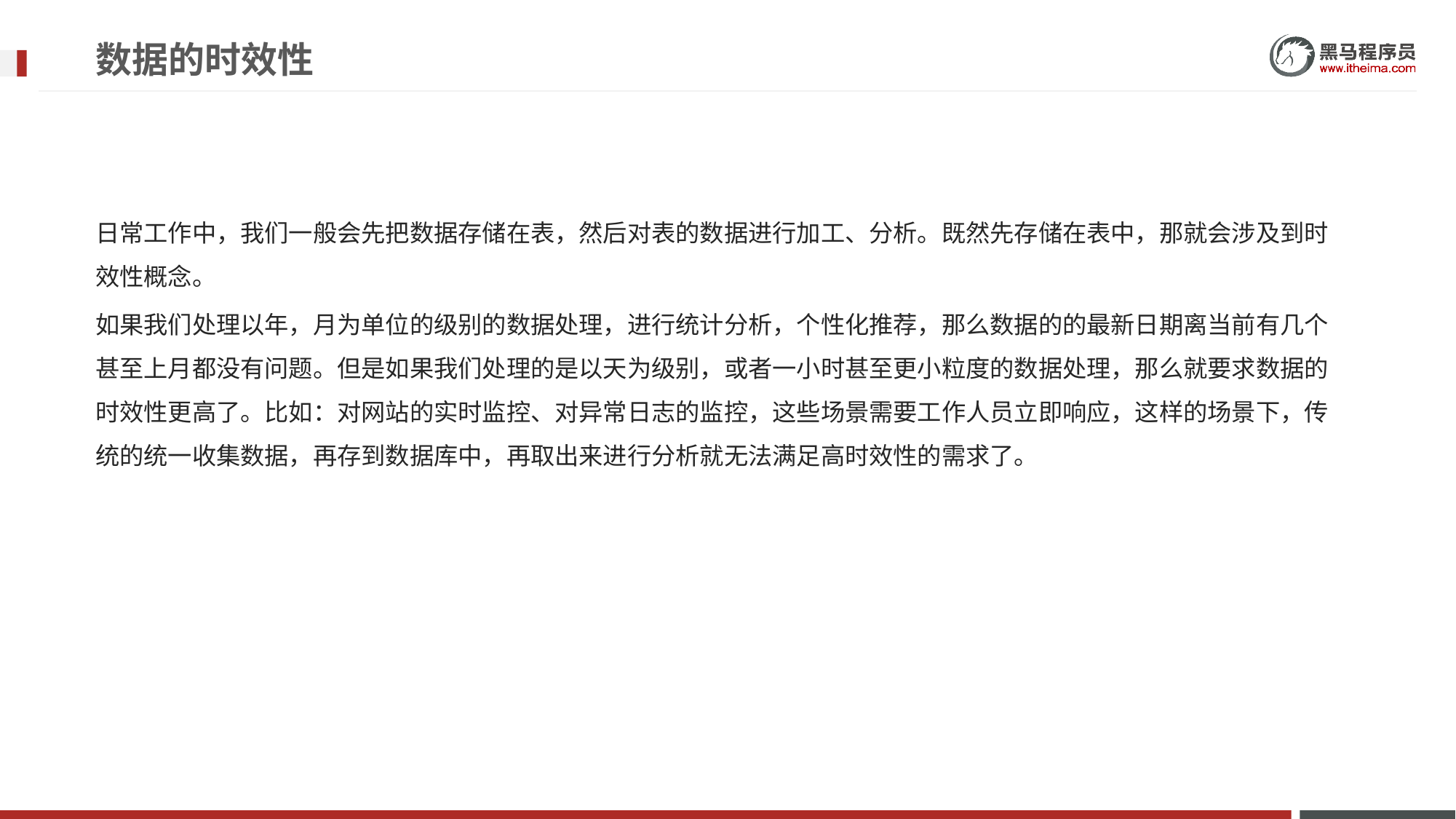

# 数据的时效性
日常工作中，我们一般会先把数据存储在表，然后对表的数据进行加工、分析。既然先存储在表中，那就会涉及到时效性概念。
如果我们处理以年，月为单位的级别的数据处理，进行统计分析，个性化推荐，那么数据的的最新日期离当前有几个甚至上月都没有问题。但是如果我们处理的是以天为级别，或者一小时甚至更小粒度的数据处理，那么就要求数据的时效性更高了。比如：对网站的实时监控、对异常日志的监控，这些场景需要工作人员立即响应，这样的场景下，传统的统一收集数据，再存到数据库中，再取出来进行分析就无法满足高时效性的需求了。